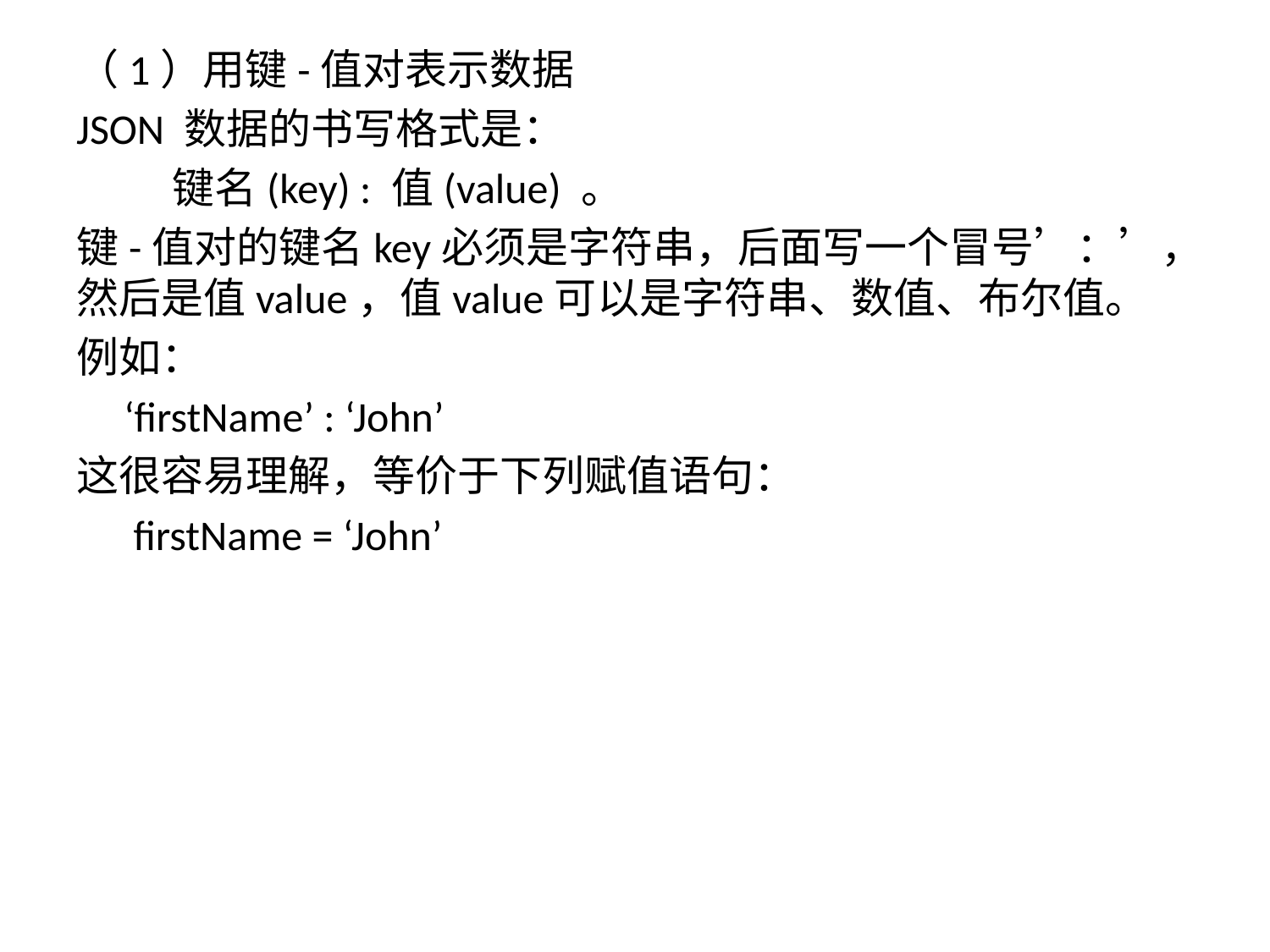

（1）用键-值对表示数据
JSON 数据的书写格式是：
         键名(key) : 值(value) 。
键-值对的键名key必须是字符串，后面写一个冒号’：’，然后是值value，值value可以是字符串、数值、布尔值。
例如：
     ‘firstName’ : ‘John’
这很容易理解，等价于下列赋值语句：
      firstName = ‘John’